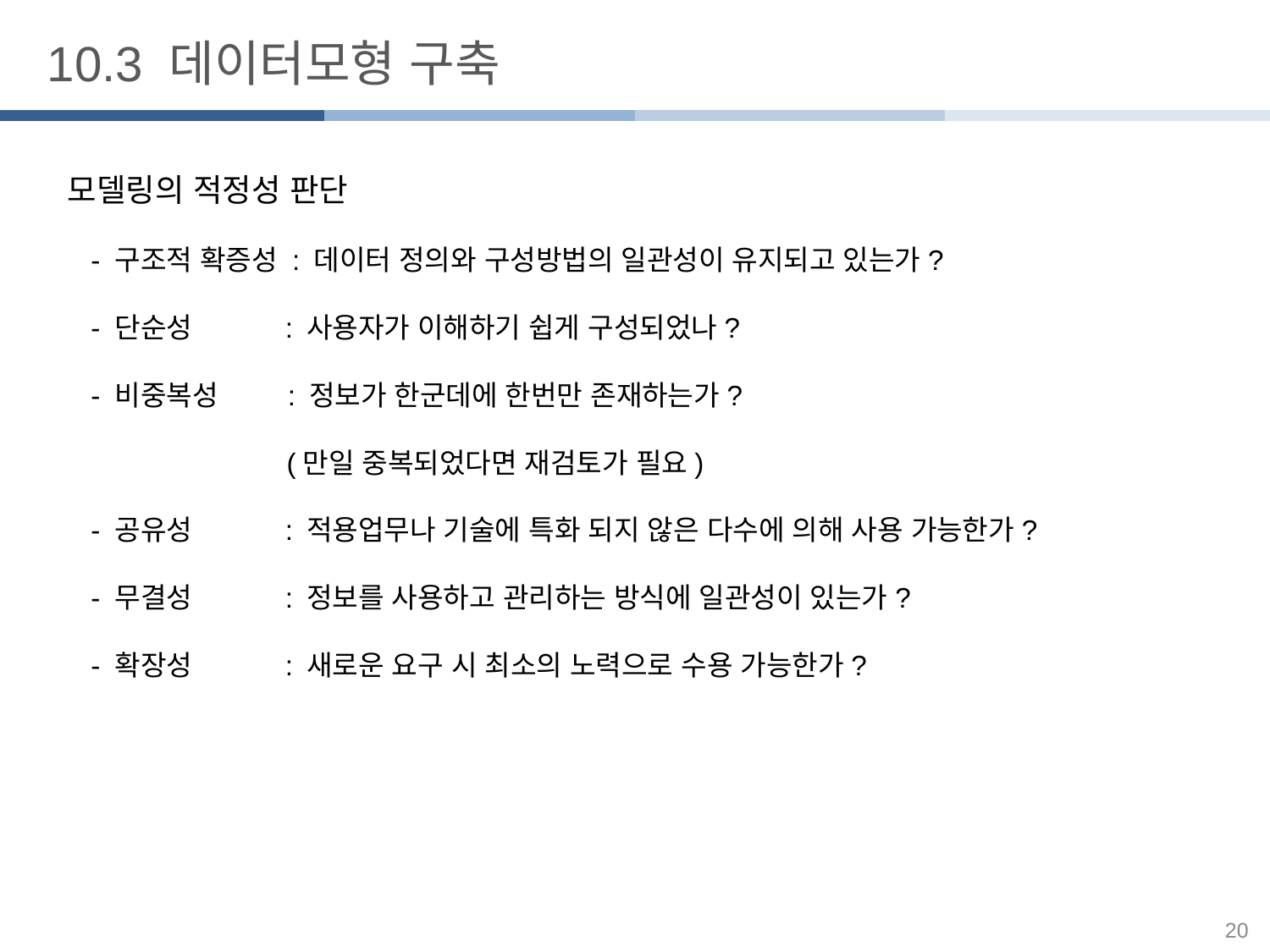

10.3 데이터모형 구축
모델링의 적정성 판단
   - 구조적 확증성 : 데이터 정의와 구성방법의 일관성이 유지되고 있는가?
   - 단순성           : 사용자가 이해하기 쉽게 구성되었나?
   - 비중복성        : 정보가 한군데에 한번만 존재하는가?
                            (만일 중복되었다면 재검토가 필요)
   - 공유성           : 적용업무나 기술에 특화 되지 않은 다수에 의해 사용 가능한가?
   - 무결성           : 정보를 사용하고 관리하는 방식에 일관성이 있는가?
   - 확장성           : 새로운 요구 시 최소의 노력으로 수용 가능한가?

20